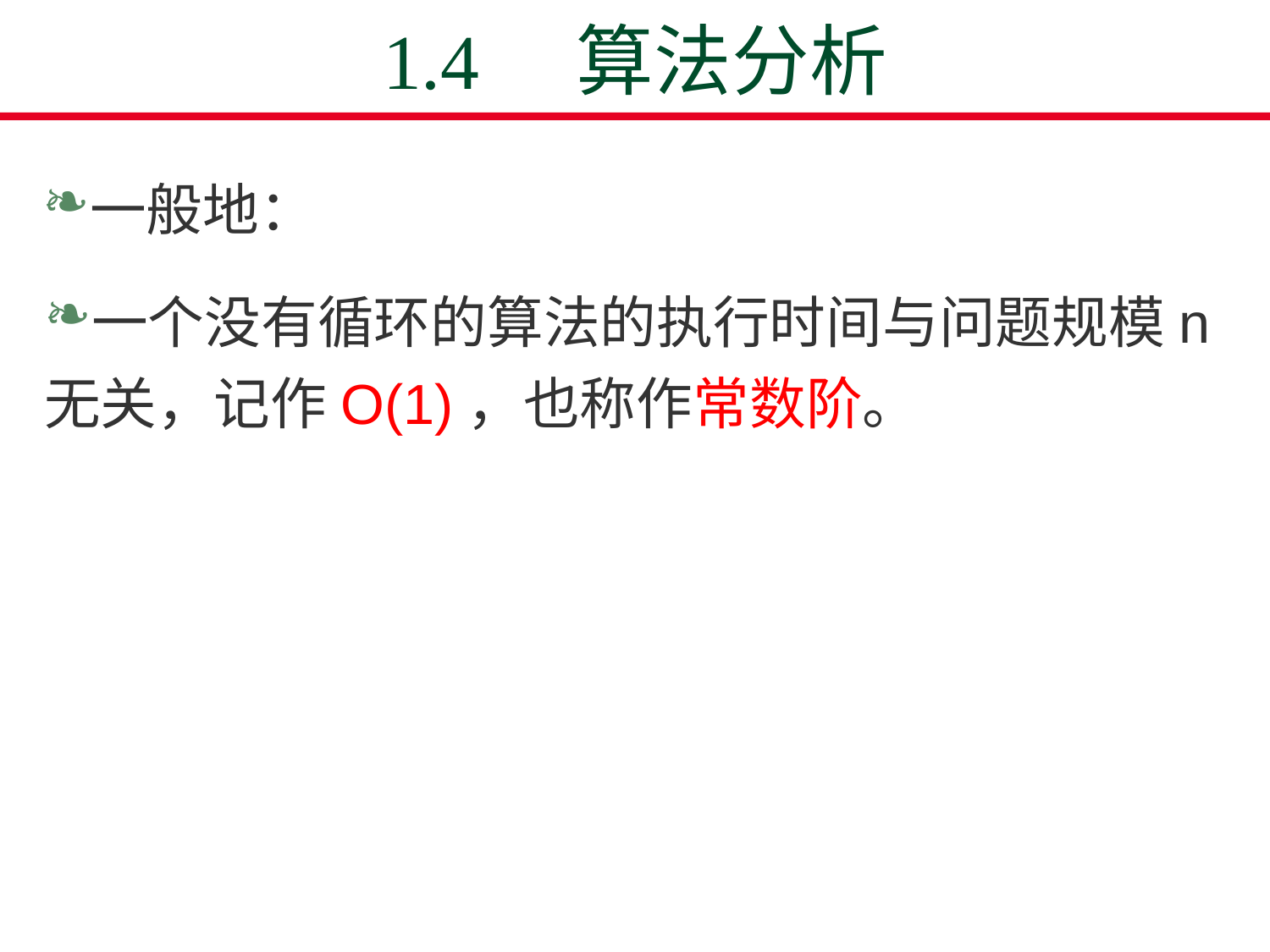

# 1.4　算法分析

一般地：

一个没有循环的算法的执行时间与问题规模n无关，记作O(1)，也称作常数阶。